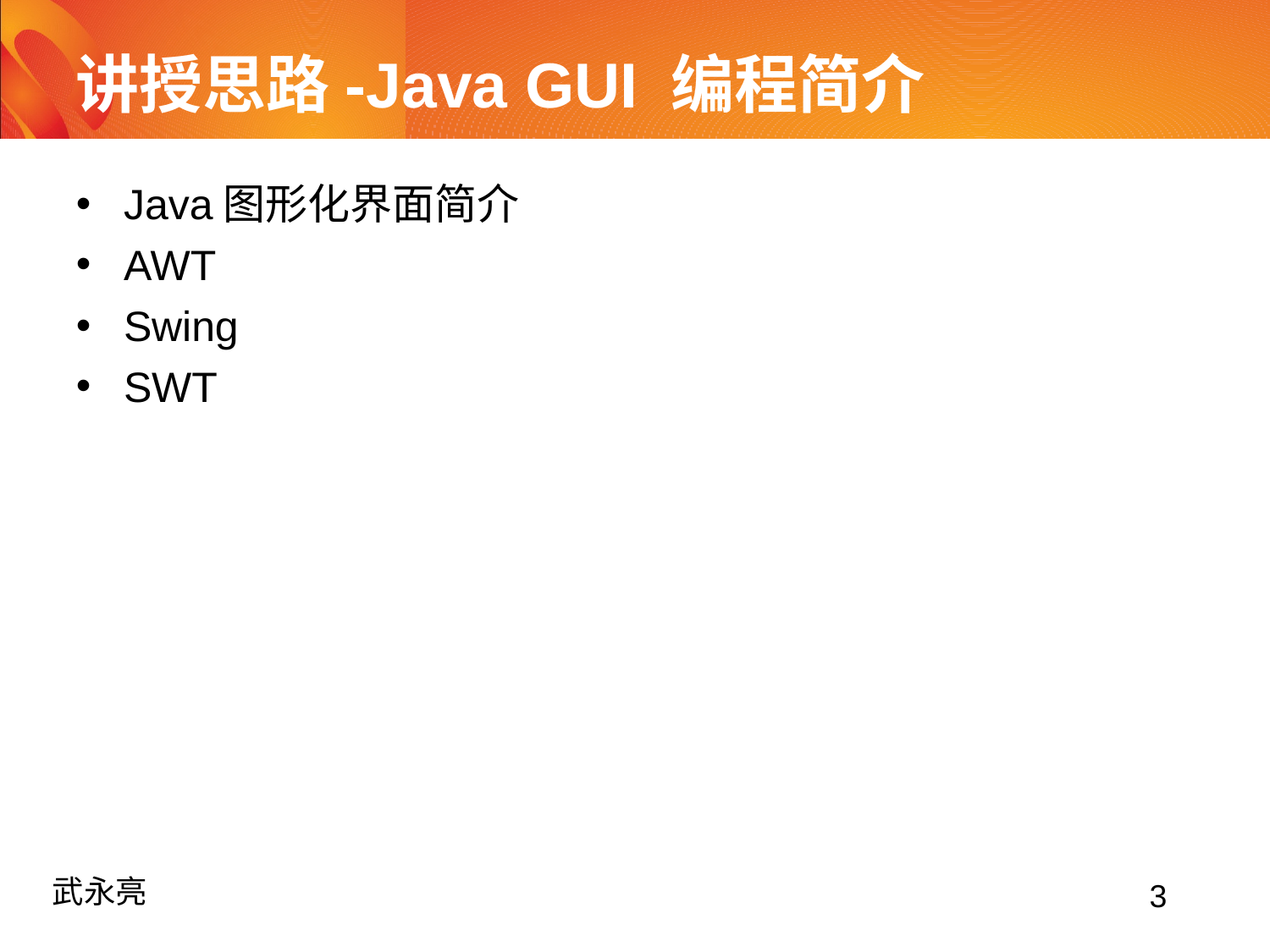

# 讲授思路-Java GUI 编程简介
Java图形化界面简介
AWT
Swing
SWT